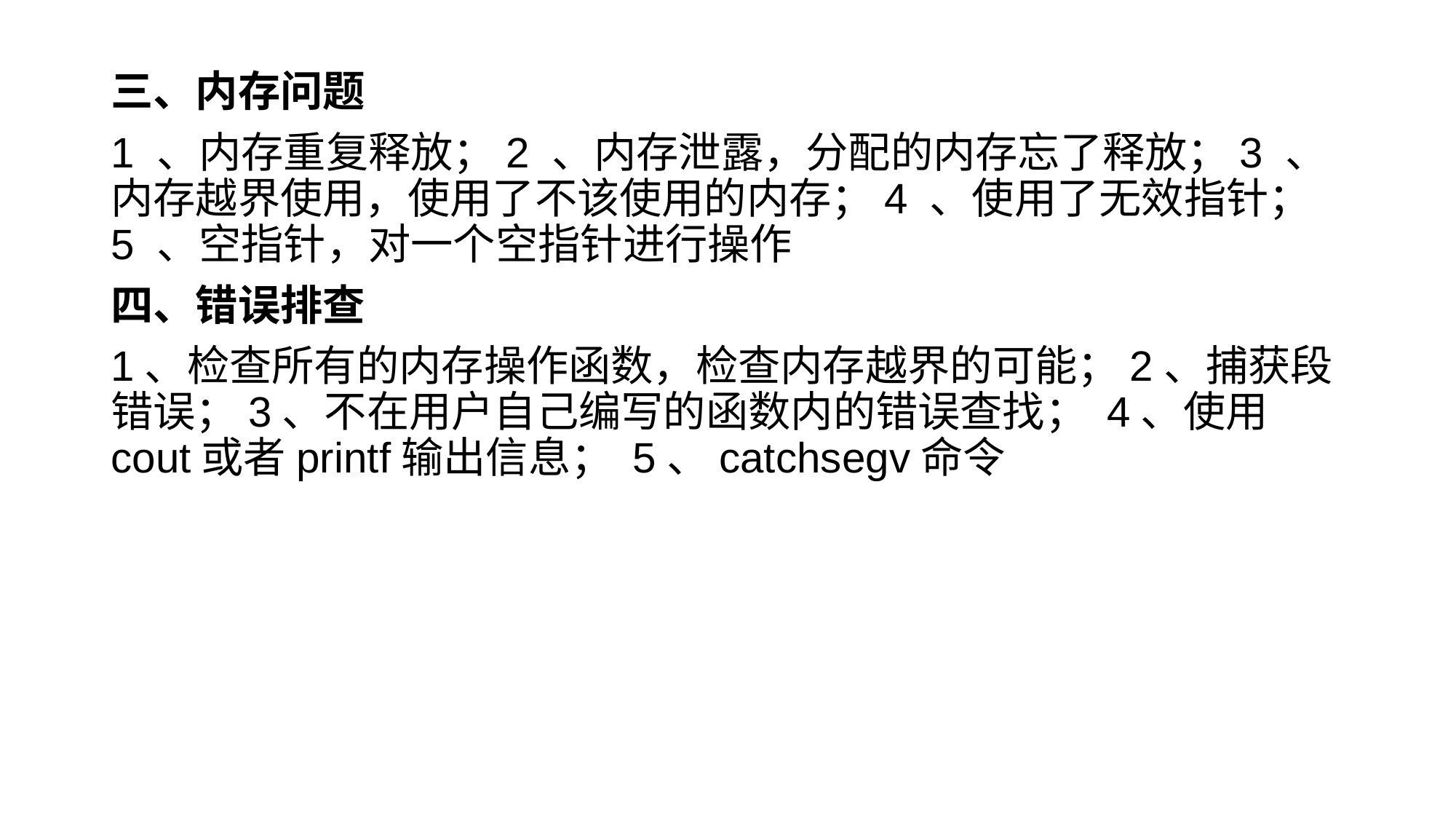

三、内存问题
1 、内存重复释放；2 、内存泄露，分配的内存忘了释放；3 、内存越界使用，使用了不该使用的内存；4 、使用了无效指针；5 、空指针，对一个空指针进行操作
四、错误排查
1、检查所有的内存操作函数，检查内存越界的可能；2、捕获段错误；3、不在用户自己编写的函数内的错误查找； 4、使用cout或者printf输出信息； 5、catchsegv命令